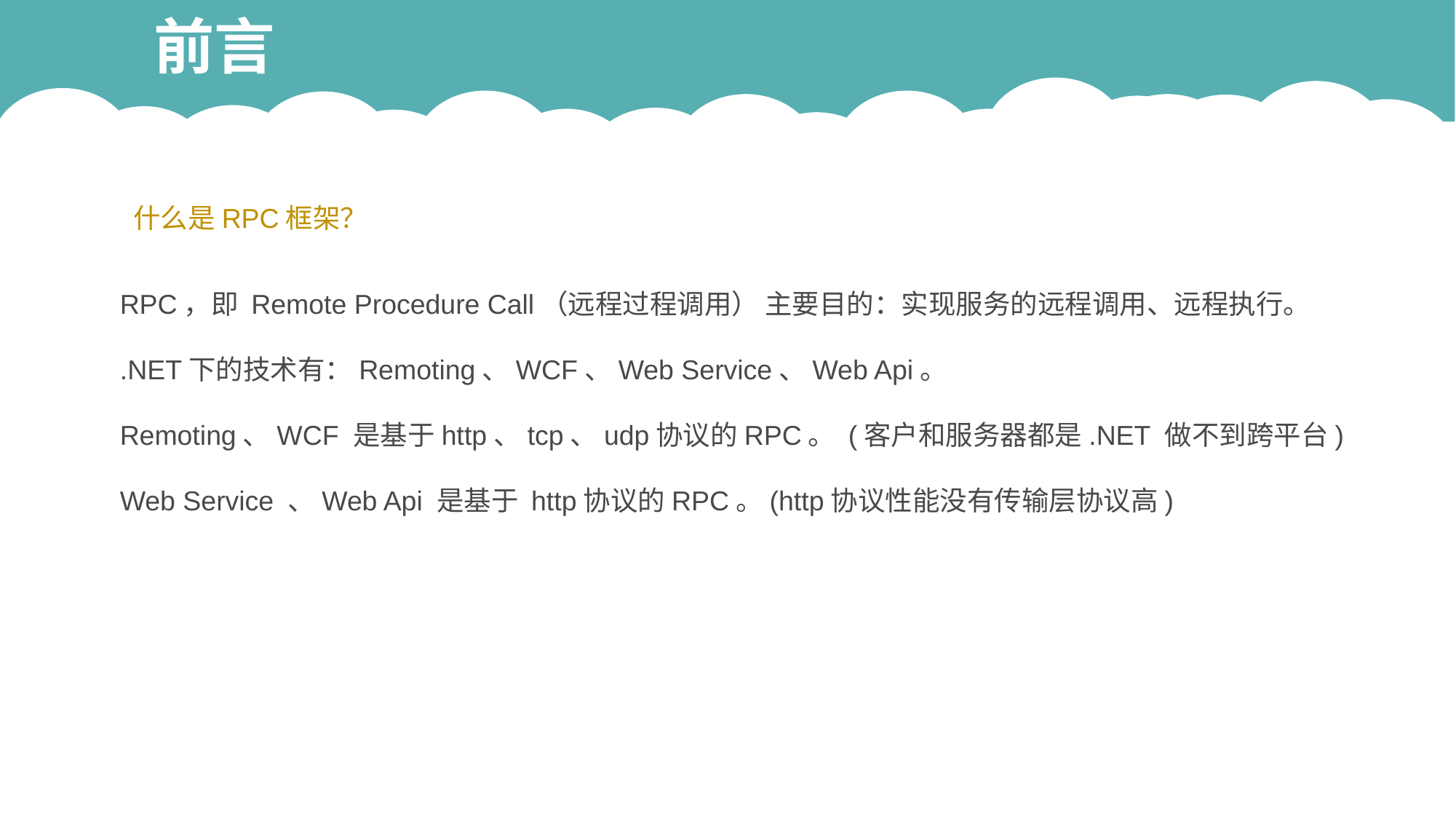

前言
什么是RPC框架？
RPC，即 Remote Procedure Call（远程过程调用） 主要目的：实现服务的远程调用、远程执行。

.NET下的技术有：Remoting、WCF、Web Service、Web Api。

Remoting、WCF 是基于http、tcp、udp协议的RPC。 (客户和服务器都是.NET 做不到跨平台)

Web Service 、Web Api 是基于 http协议的RPC。(http协议性能没有传输层协议高)